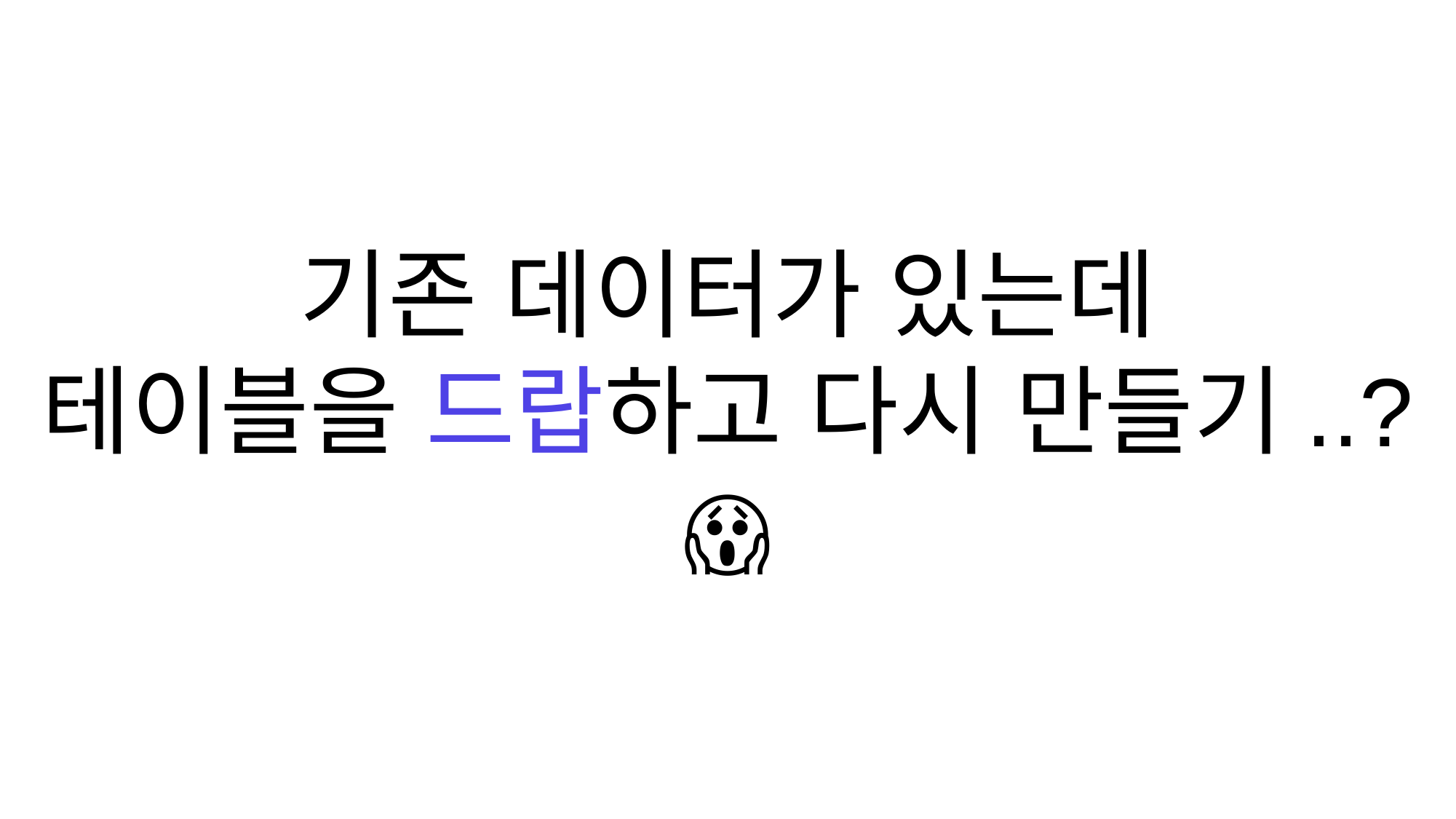

기존 데이터가 있는데
테이블을 드랍하고 다시 만들기..?
😱